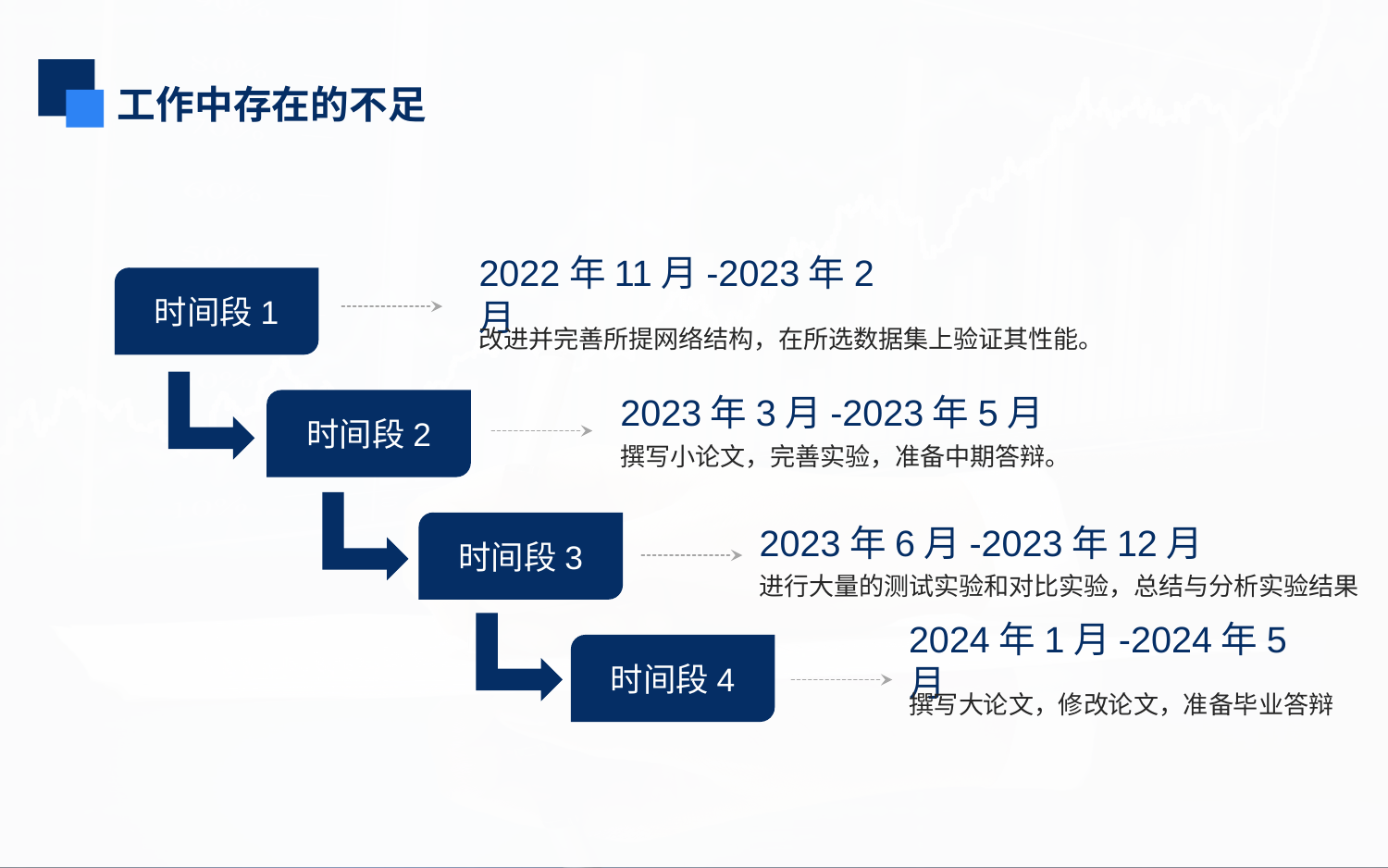

工作中存在的不足

时间段1
2022年11月-2023年2月
改进并完善所提网络结构，在所选数据集上验证其性能。

2023年3月-2023年5月
撰写小论文，完善实验，准备中期答辩。
时间段2

时间段3
2023年6月-2023年12月
进行大量的测试实验和对比实验，总结与分析实验结果

2024年1月-2024年5月
撰写大论文，修改论文，准备毕业答辩
时间段4